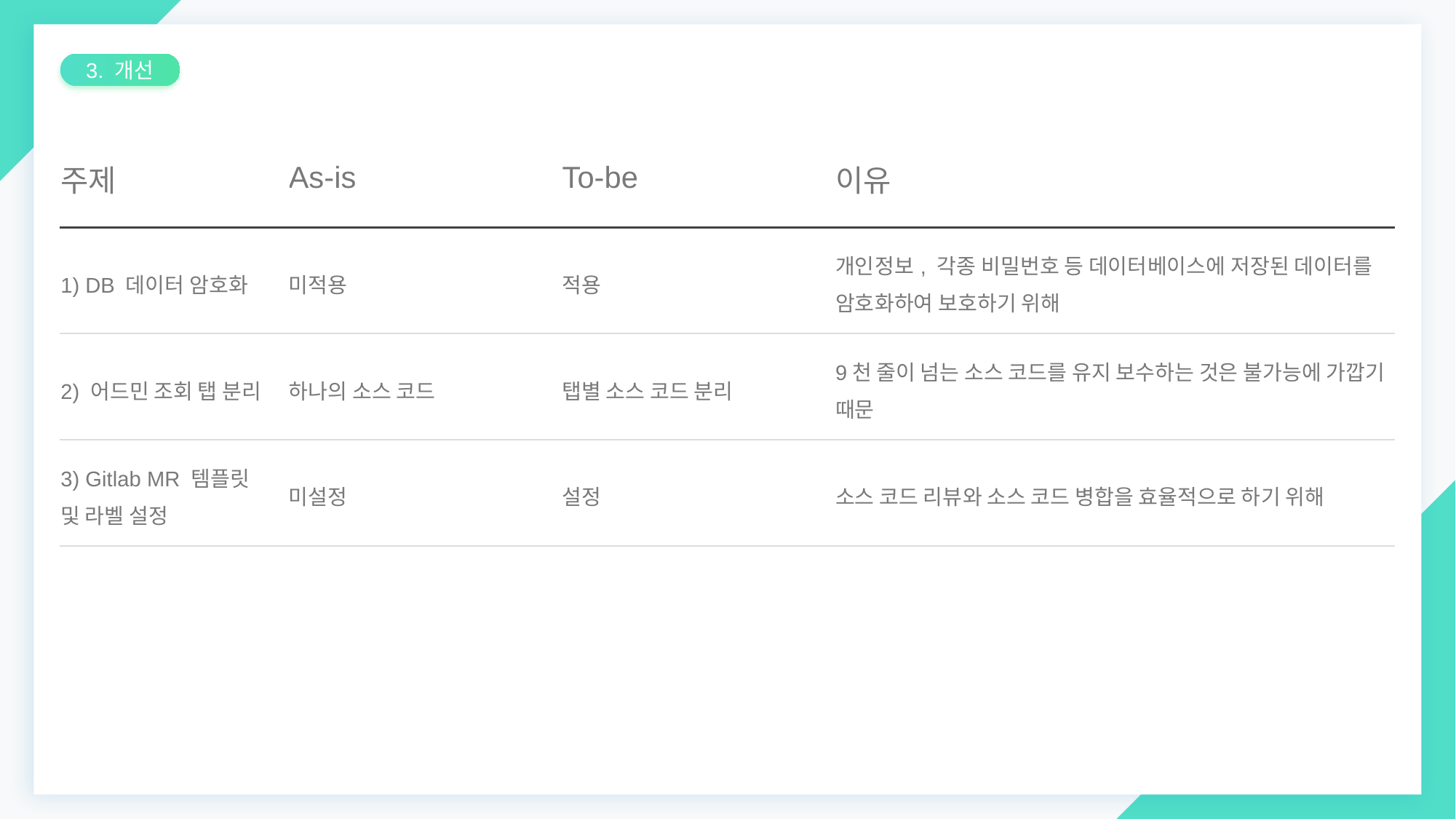

3. 개선

| 주제 | As-is | To-be | 이유 |
| --- | --- | --- | --- |
| 1) DB 데이터 암호화 | 미적용 | 적용 | 개인정보, 각종 비밀번호 등 데이터베이스에 저장된 데이터를 암호화하여 보호하기 위해 |
| 2) 어드민 조회 탭 분리 | 하나의 소스 코드 | 탭별 소스 코드 분리 | 9천 줄이 넘는 소스 코드를 유지 보수하는 것은 불가능에 가깝기 때문 |
| 3) Gitlab MR 템플릿 및 라벨 설정 | 미설정 | 설정 | 소스 코드 리뷰와 소스 코드 병합을 효율적으로 하기 위해 |